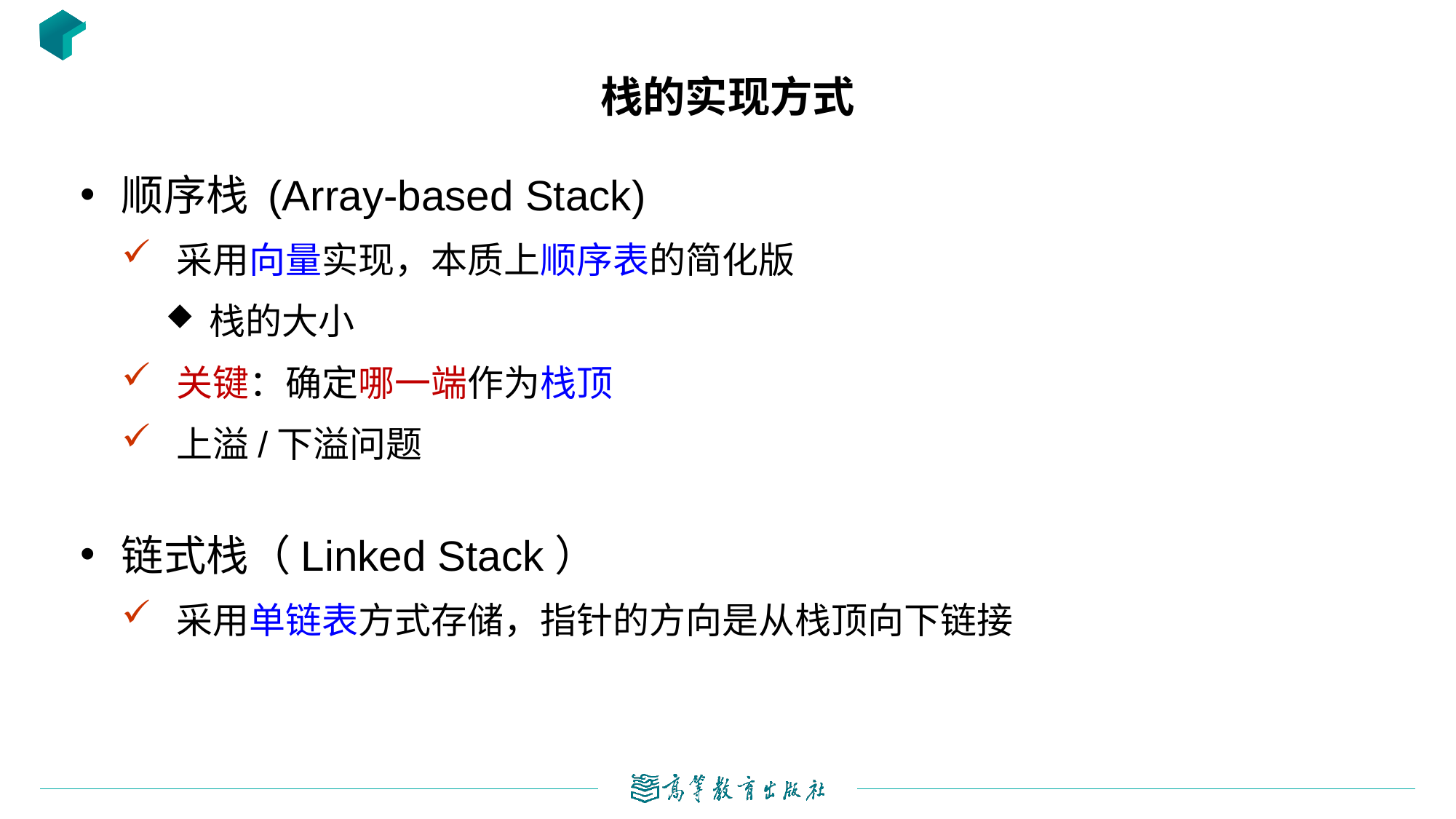

# 栈的实现方式
顺序栈 (Array-based Stack)
采用向量实现，本质上顺序表的简化版
栈的大小
关键：确定哪一端作为栈顶
上溢/下溢问题

链式栈（Linked Stack）
采用单链表方式存储，指针的方向是从栈顶向下链接